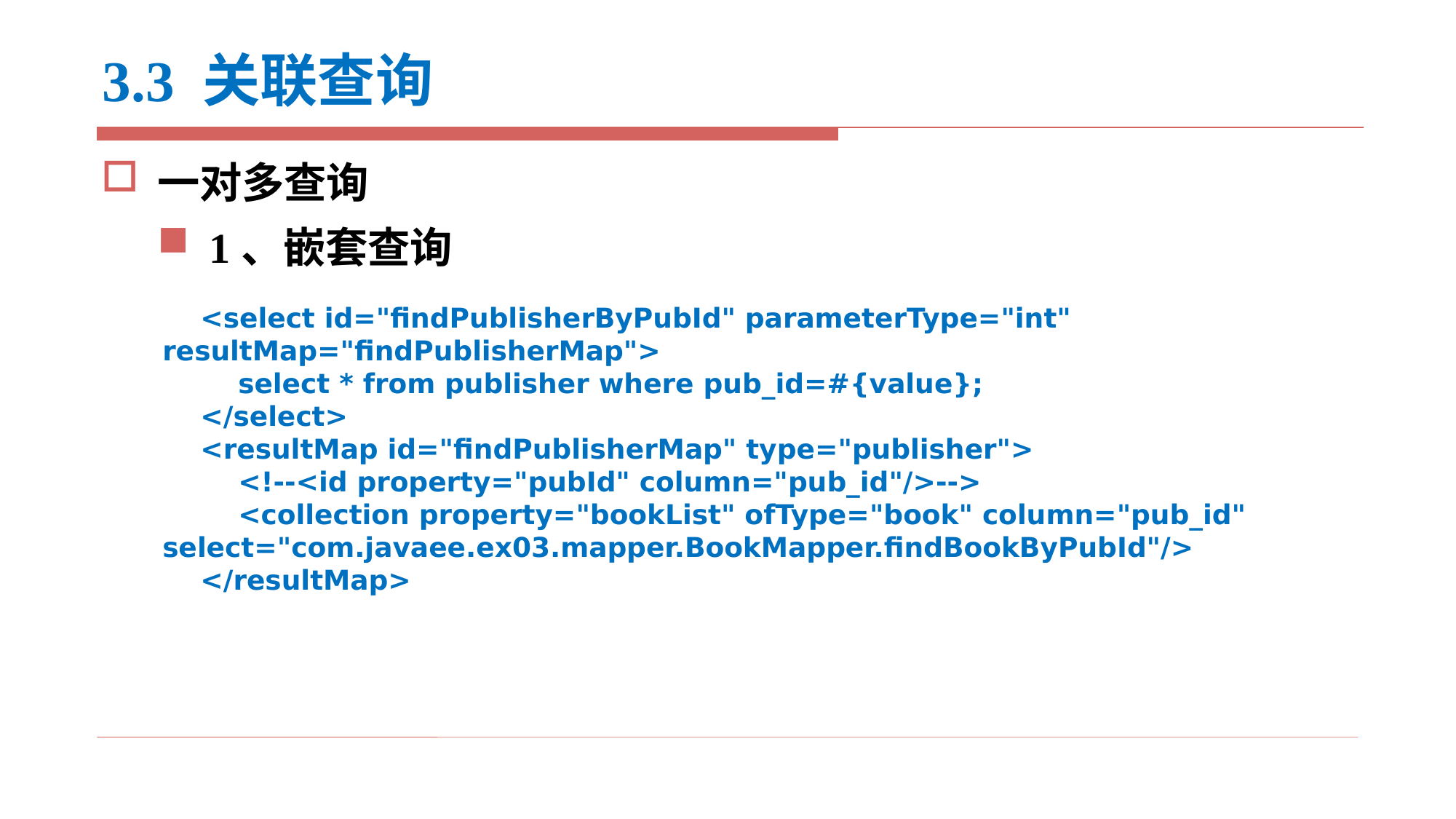

# 3.3 关联查询
一对多查询
1、嵌套查询
    <select id="findPublisherByPubId" parameterType="int" resultMap="findPublisherMap">
        select * from publisher where pub_id=#{value};
    </select>
    <resultMap id="findPublisherMap" type="publisher">
        <!--<id property="pubId" column="pub_id"/>-->
        <collection property="bookList" ofType="book" column="pub_id"
select="com.javaee.ex03.mapper.BookMapper.findBookByPubId"/>
    </resultMap>
43